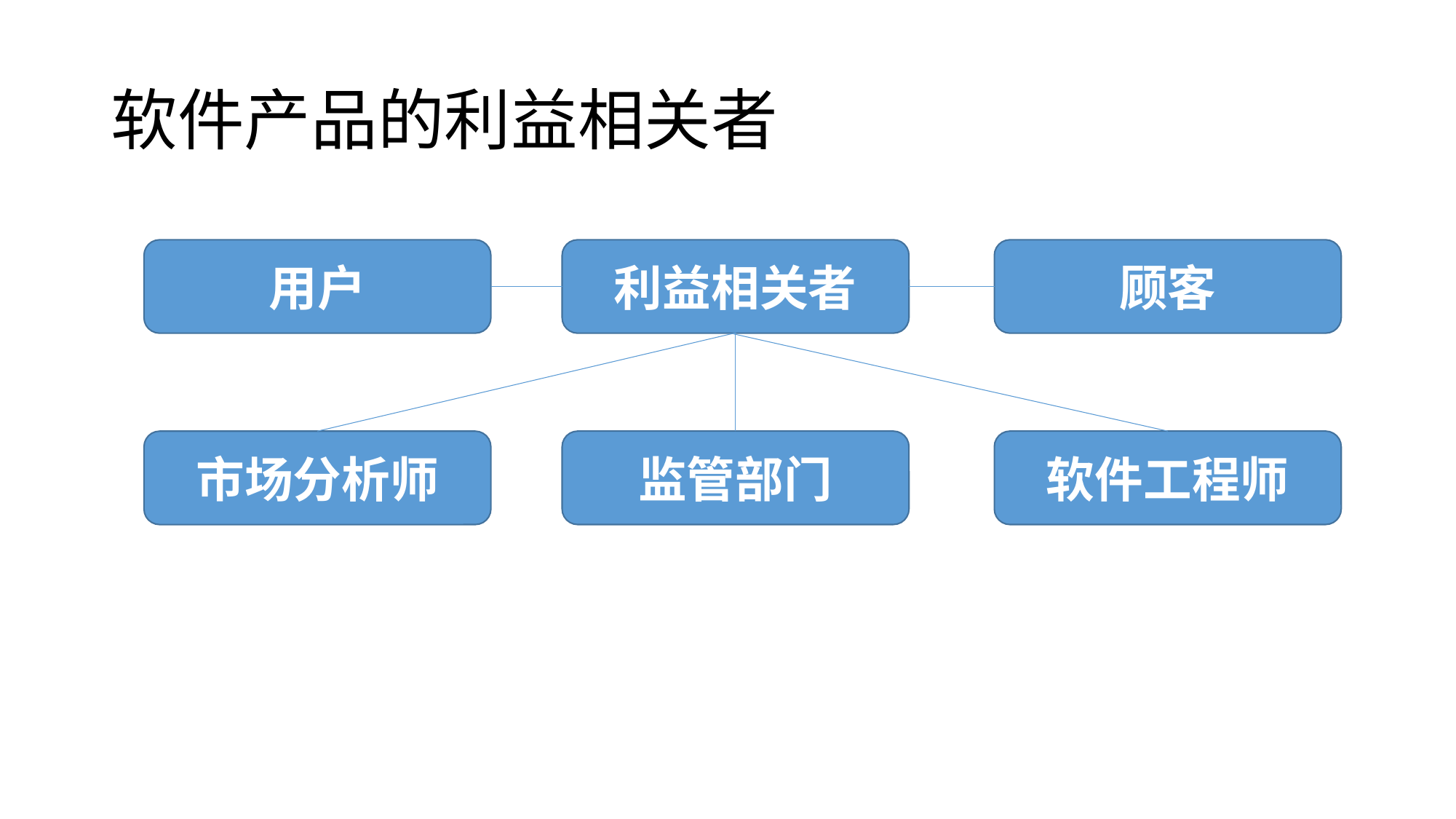

# 软件产品的利益相关者

用户
利益相关者
顾客
监管部门
软件工程师
市场分析师